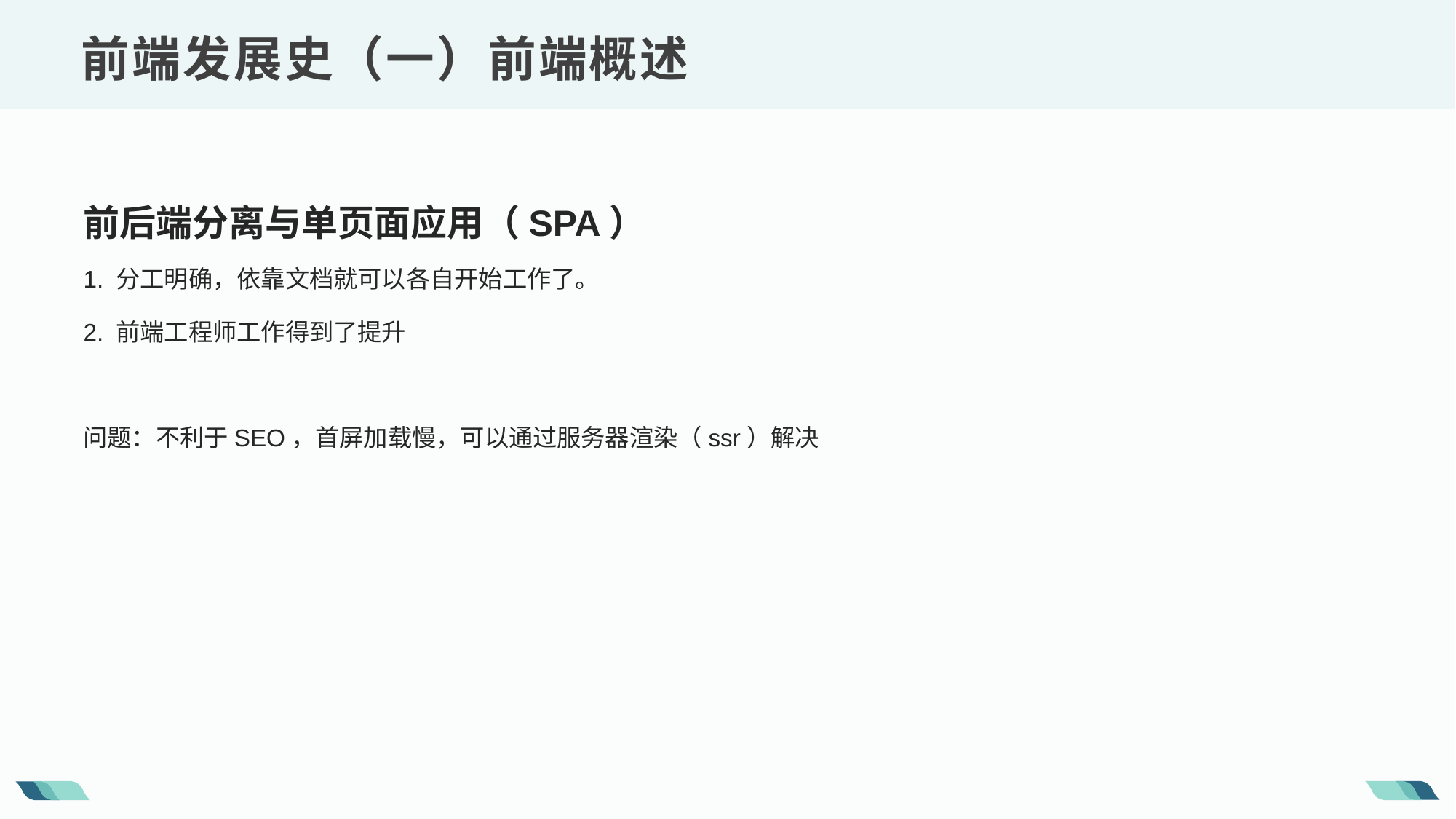

前端发展史（一）前端概述
前后端分离与单页面应用（SPA）
1. 分工明确，依靠文档就可以各自开始工作了。
2. 前端工程师工作得到了提升

问题：不利于SEO，首屏加载慢，可以通过服务器渲染（ssr）解决